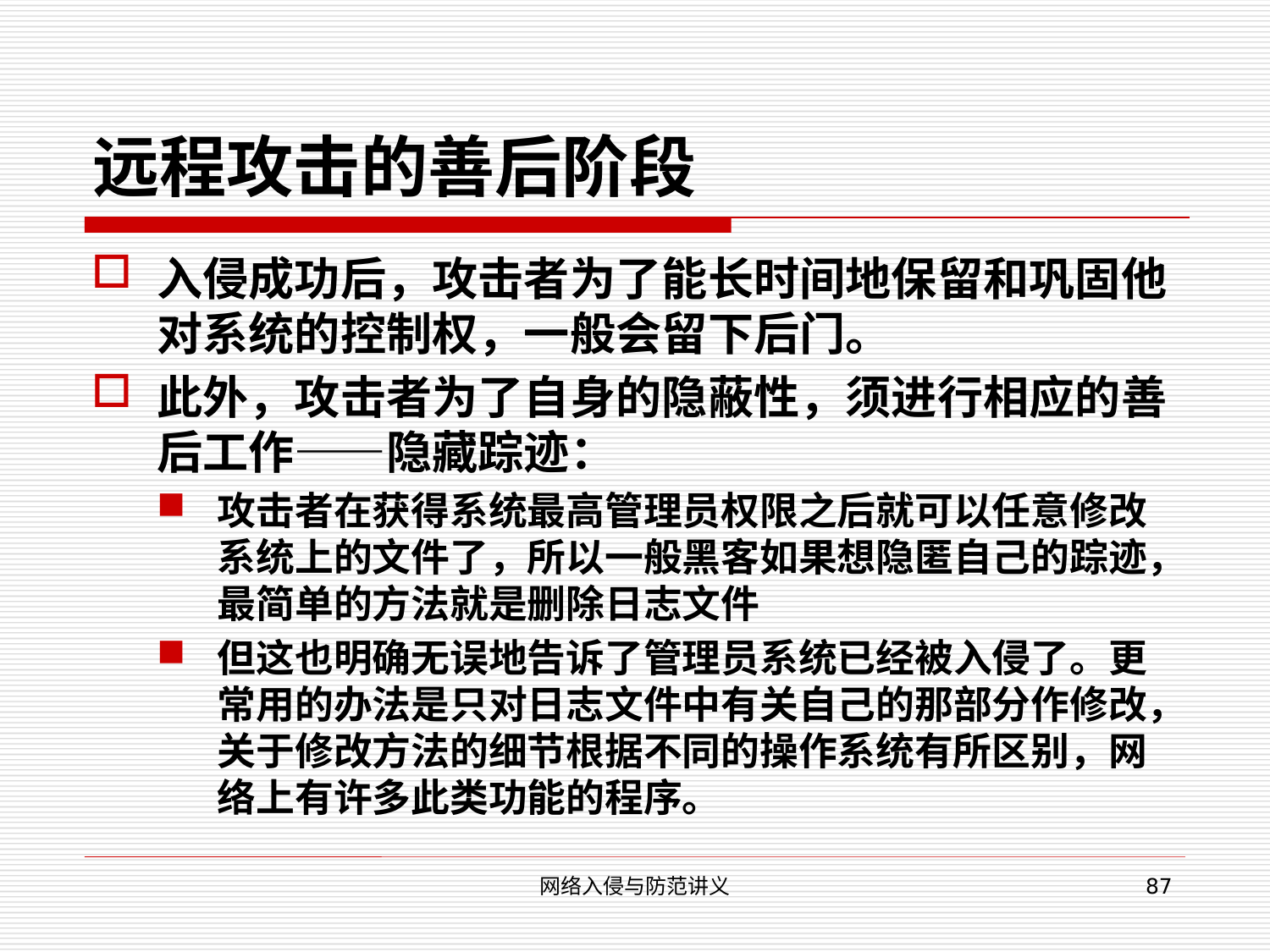

远程攻击的善后阶段
入侵成功后，攻击者为了能长时间地保留和巩固他对系统的控制权，一般会留下后门。
此外，攻击者为了自身的隐蔽性，须进行相应的善后工作——隐藏踪迹：
攻击者在获得系统最高管理员权限之后就可以任意修改系统上的文件了，所以一般黑客如果想隐匿自己的踪迹，最简单的方法就是删除日志文件
但这也明确无误地告诉了管理员系统已经被入侵了。更常用的办法是只对日志文件中有关自己的那部分作修改，关于修改方法的细节根据不同的操作系统有所区别，网络上有许多此类功能的程序。

网络入侵与防范讲义
87